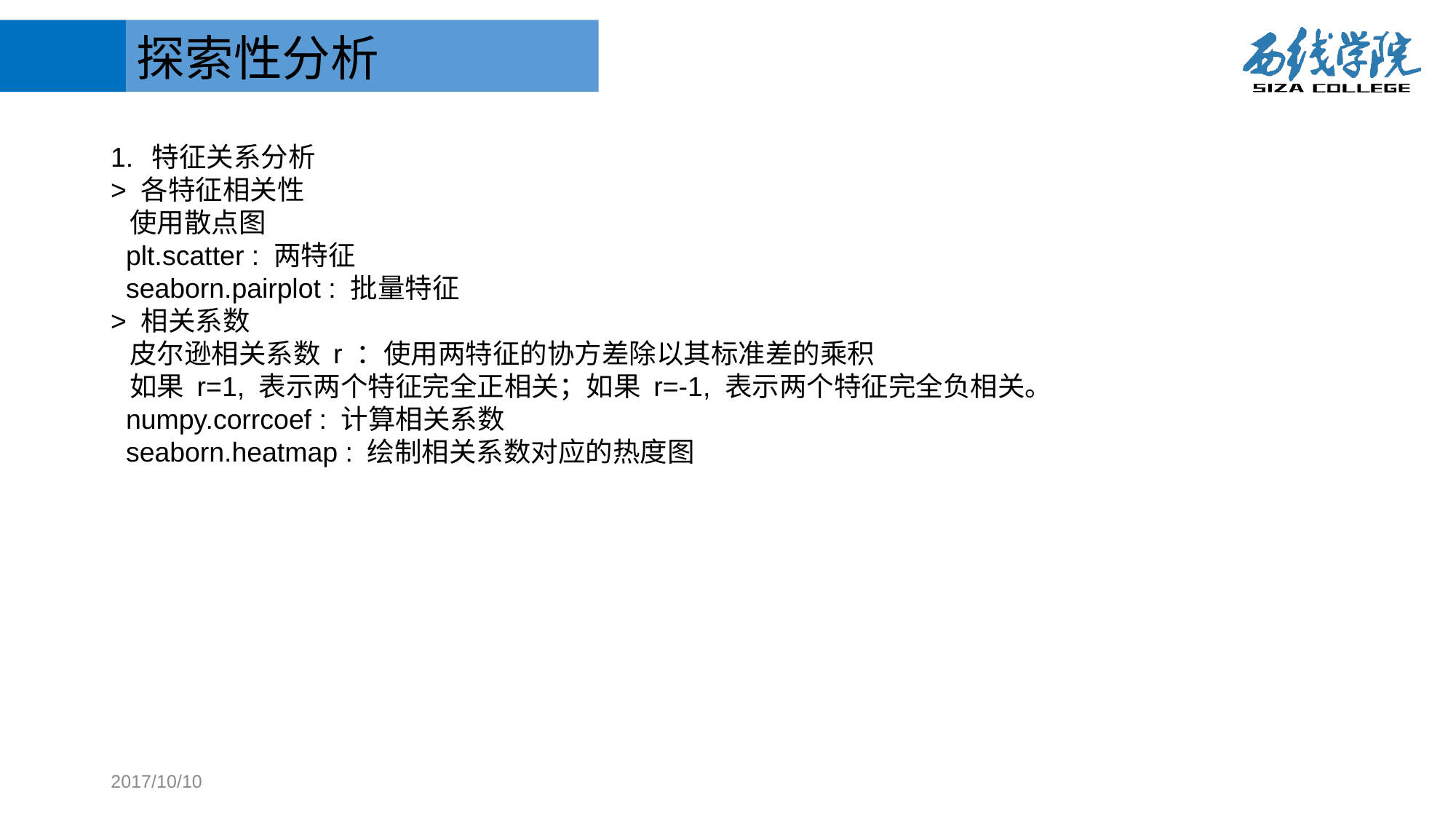

探索性分析
特征关系分析
> 各特征相关性
  使用散点图
  plt.scatter : 两特征
  seaborn.pairplot : 批量特征
> 相关系数
  皮尔逊相关系数 r ：使用两特征的协方差除以其标准差的乘积
  如果 r=1, 表示两个特征完全正相关；如果 r=-1, 表示两个特征完全负相关。
  numpy.corrcoef : 计算相关系数
  seaborn.heatmap : 绘制相关系数对应的热度图

2017/10/10